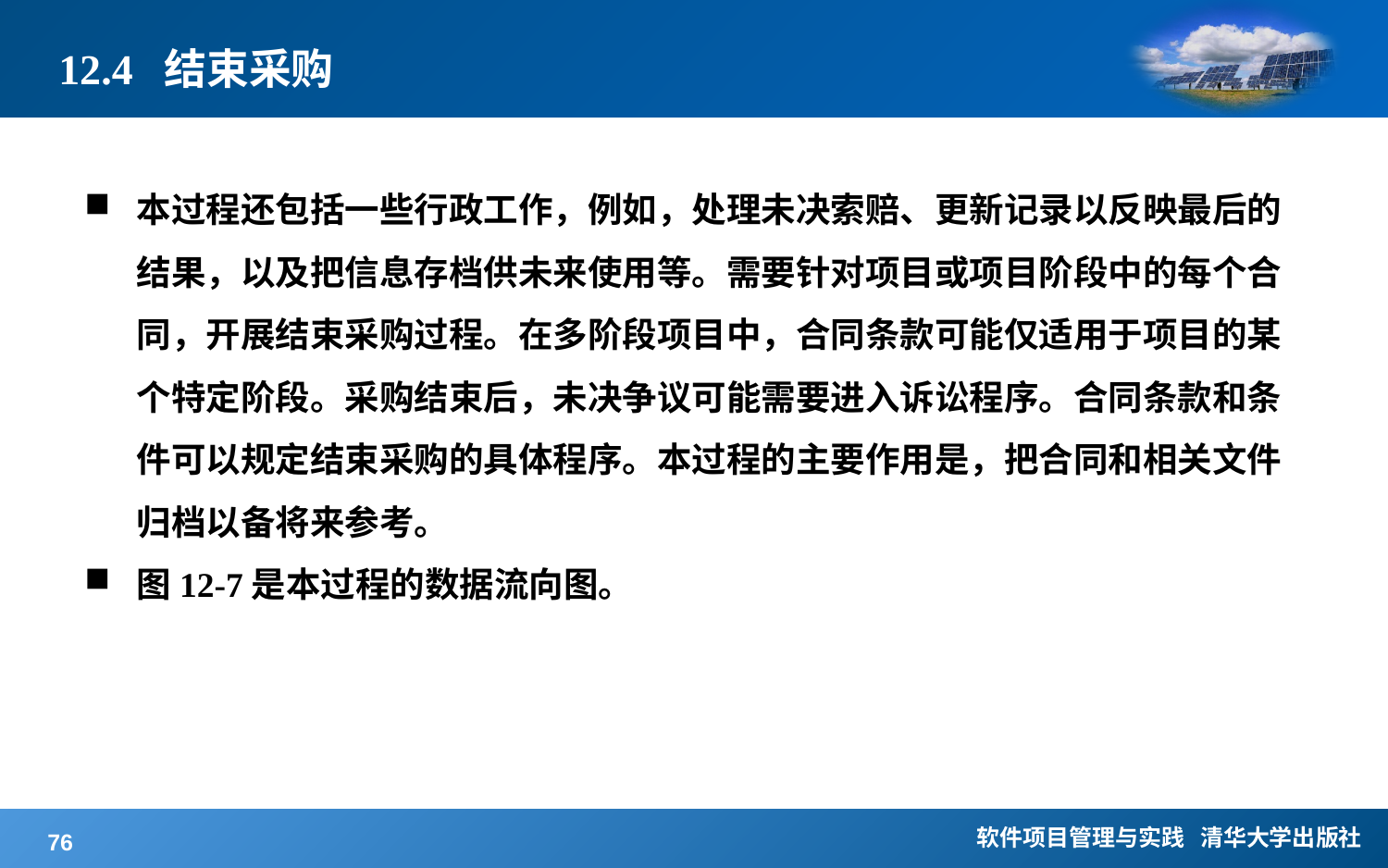

# 12.4  结束采购
本过程还包括一些行政工作，例如，处理未决索赔、更新记录以反映最后的结果，以及把信息存档供未来使用等。需要针对项目或项目阶段中的每个合同，开展结束采购过程。在多阶段项目中，合同条款可能仅适用于项目的某个特定阶段。采购结束后，未决争议可能需要进入诉讼程序。合同条款和条件可以规定结束采购的具体程序。本过程的主要作用是，把合同和相关文件归档以备将来参考。
图12-7是本过程的数据流向图。